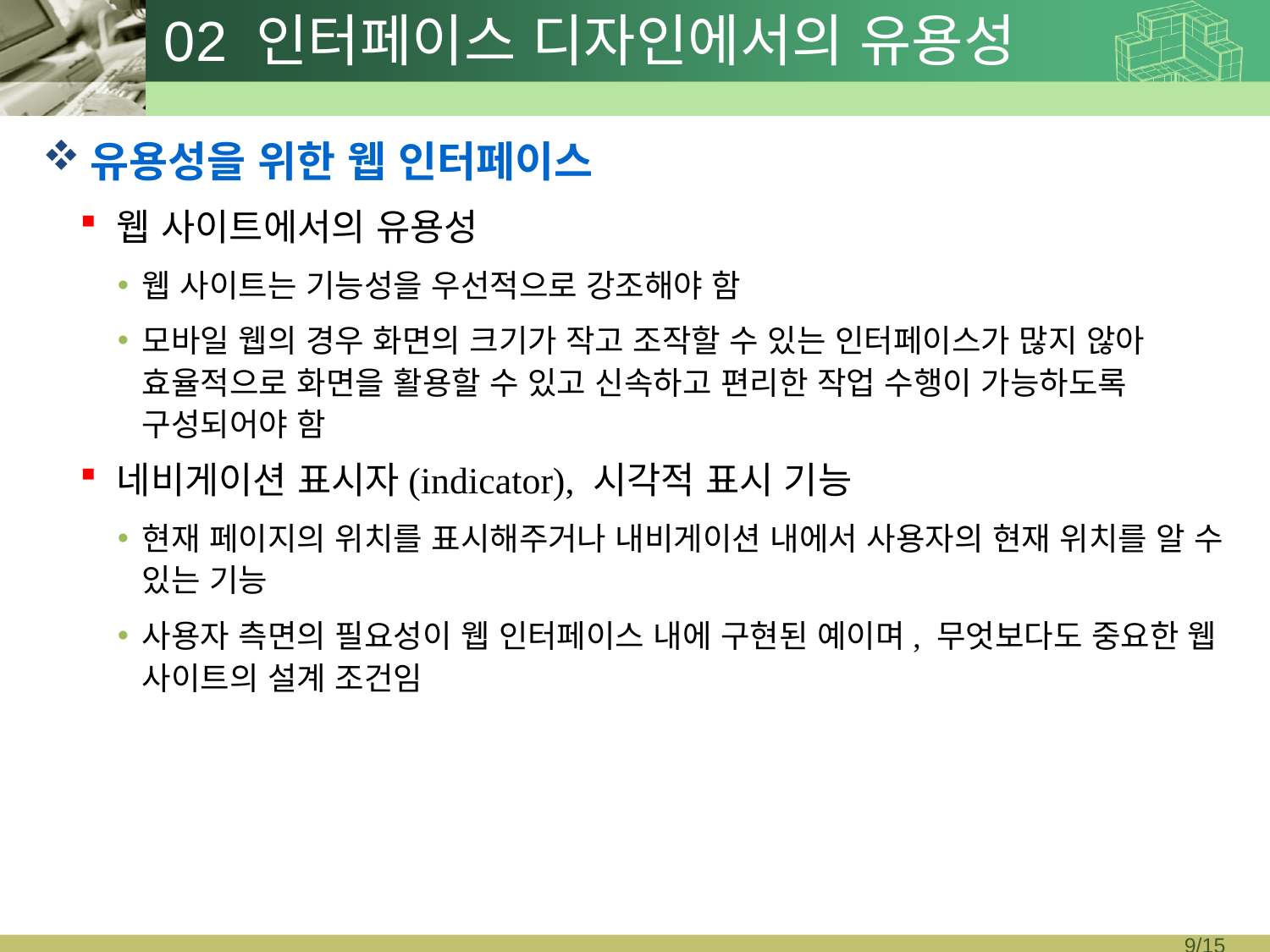

# 02 인터페이스 디자인에서의 유용성
유용성을 위한 웹 인터페이스
웹 사이트에서의 유용성
웹 사이트는 기능성을 우선적으로 강조해야 함
모바일 웹의 경우 화면의 크기가 작고 조작할 수 있는 인터페이스가 많지 않아 효율적으로 화면을 활용할 수 있고 신속하고 편리한 작업 수행이 가능하도록 구성되어야 함
네비게이션 표시자(indicator), 시각적 표시 기능
현재 페이지의 위치를 표시해주거나 내비게이션 내에서 사용자의 현재 위치를 알 수 있는 기능
사용자 측면의 필요성이 웹 인터페이스 내에 구현된 예이며, 무엇보다도 중요한 웹 사이트의 설계 조건임